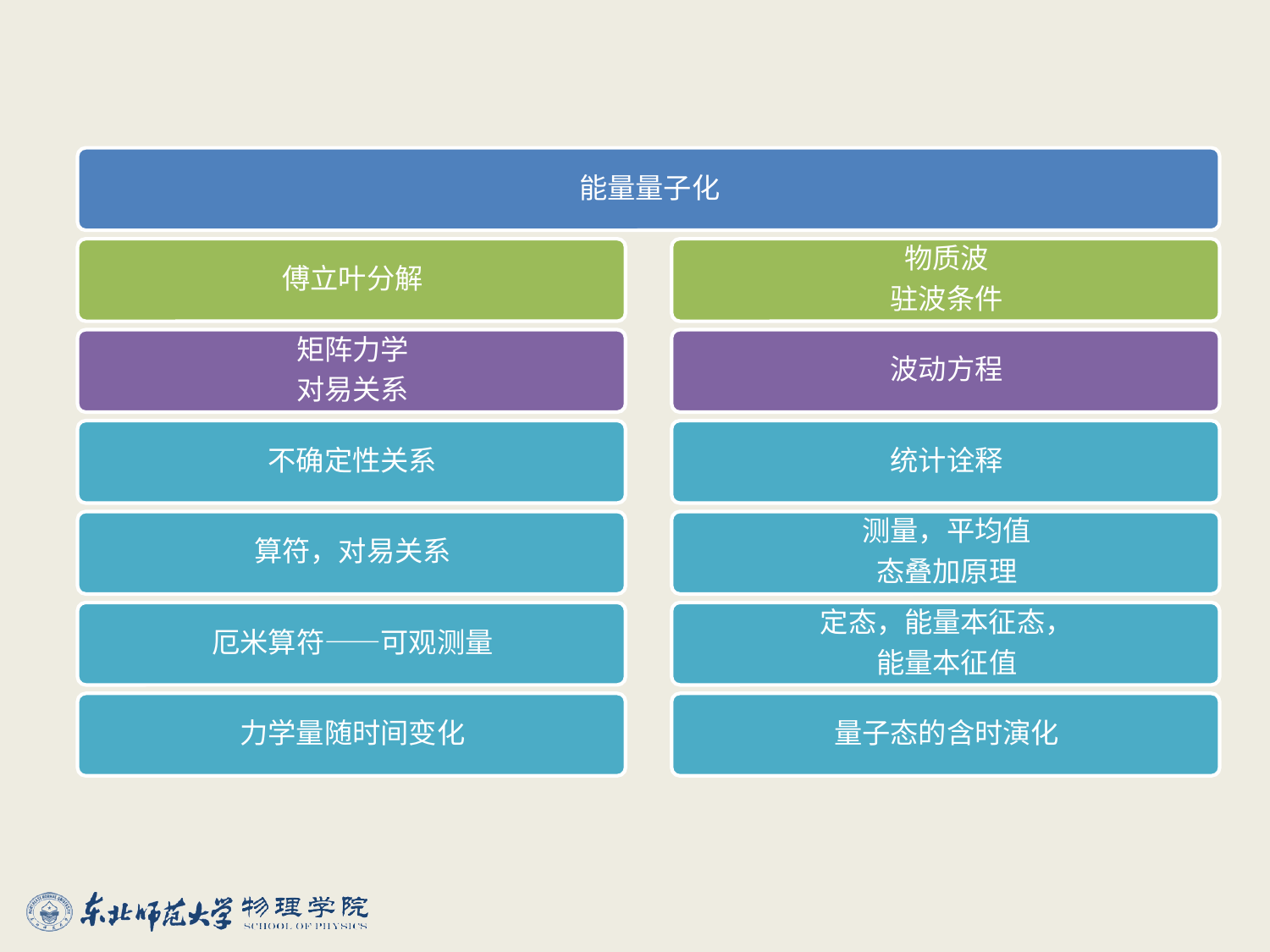

#
能量量子化
傅立叶分解
矩阵力学
对易关系
不确定性关系
算符，对易关系
厄米算符——可观测量
力学量随时间变化
物质波
驻波条件
波动方程
统计诠释
测量，平均值
态叠加原理
定态，能量本征态，
能量本征值
量子态的含时演化